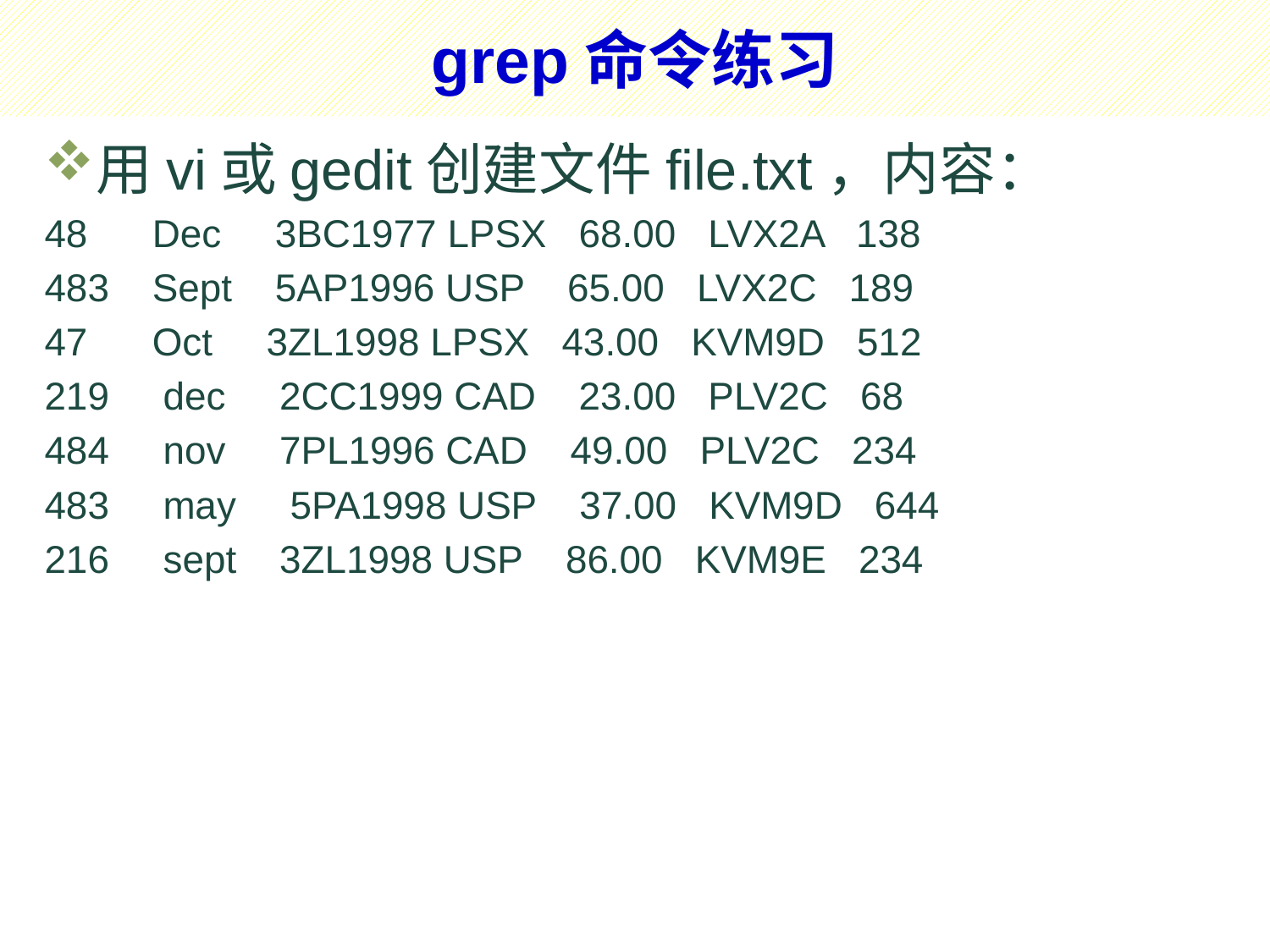

# grep命令练习
用vi或gedit创建文件file.txt，内容：
48      Dec     3BC1977 LPSX   68.00   LVX2A   138
483    Sept    5AP1996 USP    65.00   LVX2C   189
47      Oct     3ZL1998 LPSX   43.00   KVM9D   512
219     dec     2CC1999 CAD    23.00   PLV2C   68
484     nov     7PL1996 CAD    49.00   PLV2C   234
483     may     5PA1998 USP    37.00   KVM9D   644
216     sept    3ZL1998 USP    86.00   KVM9E   234